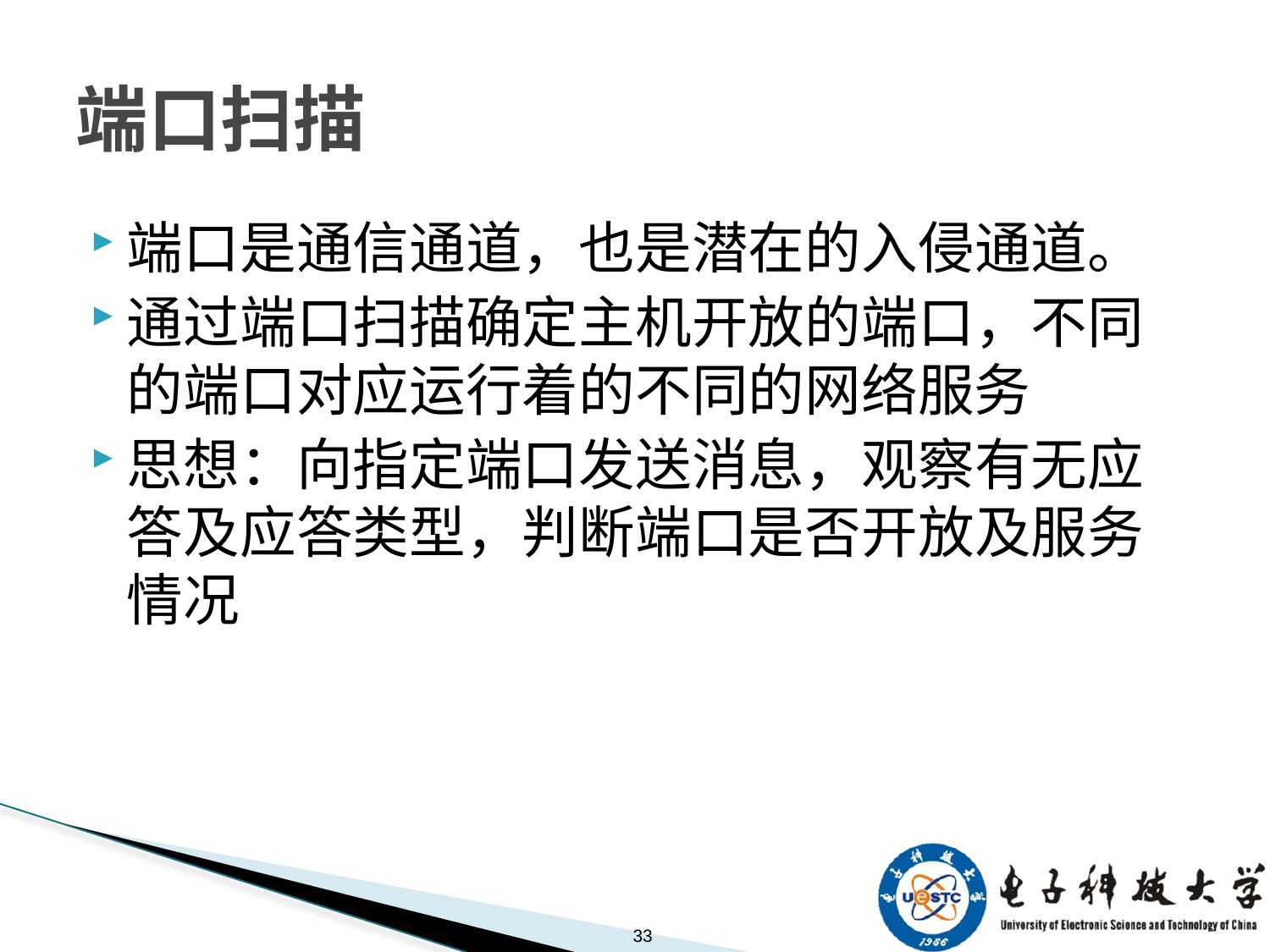

# 端口扫描
端口是通信通道，也是潜在的入侵通道。
通过端口扫描确定主机开放的端口，不同的端口对应运行着的不同的网络服务
思想：向指定端口发送消息，观察有无应答及应答类型，判断端口是否开放及服务情况
33